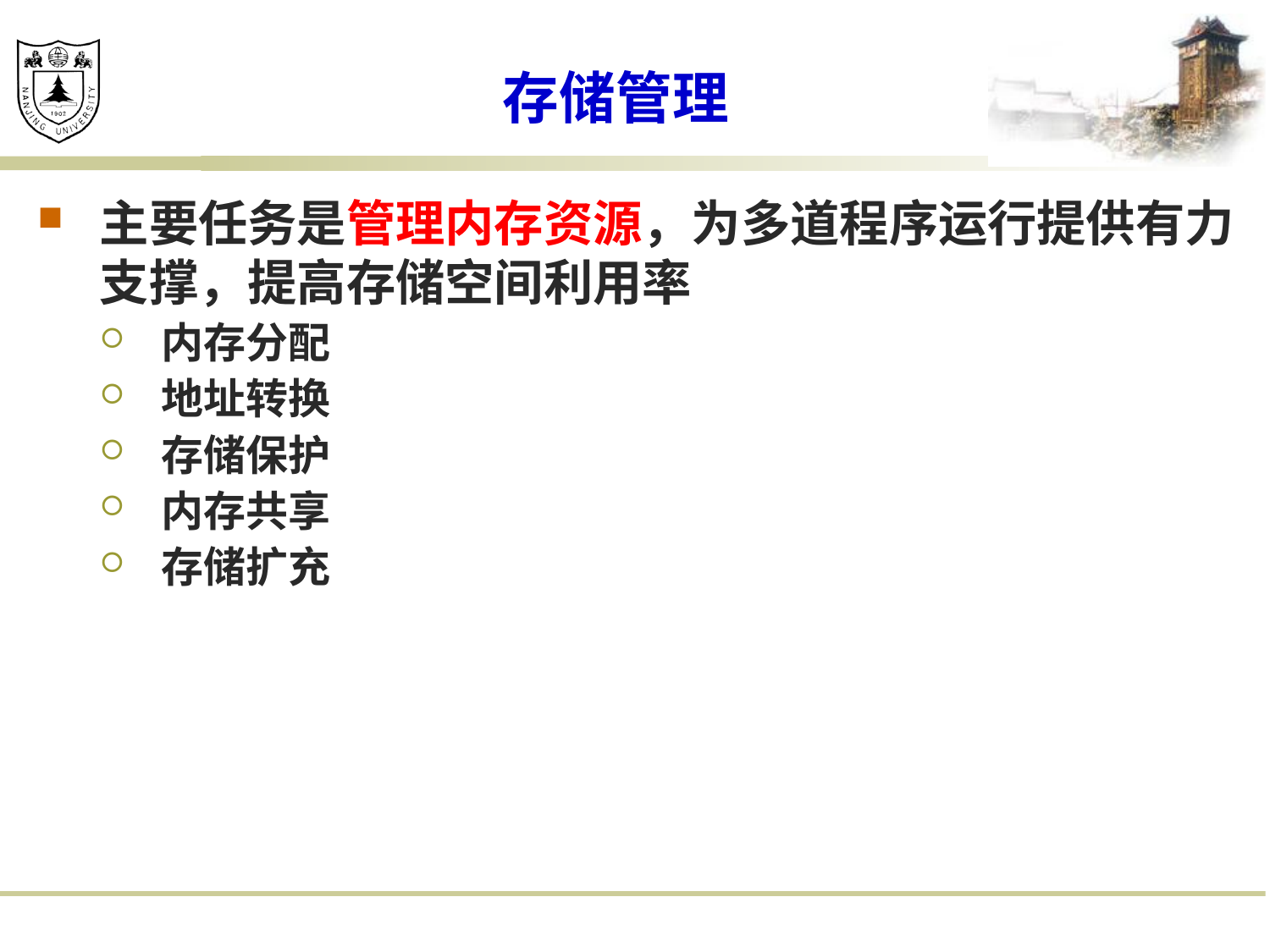

# 存储管理
主要任务是管理内存资源，为多道程序运行提供有力支撑，提高存储空间利用率
内存分配
地址转换
存储保护
内存共享
存储扩充

38